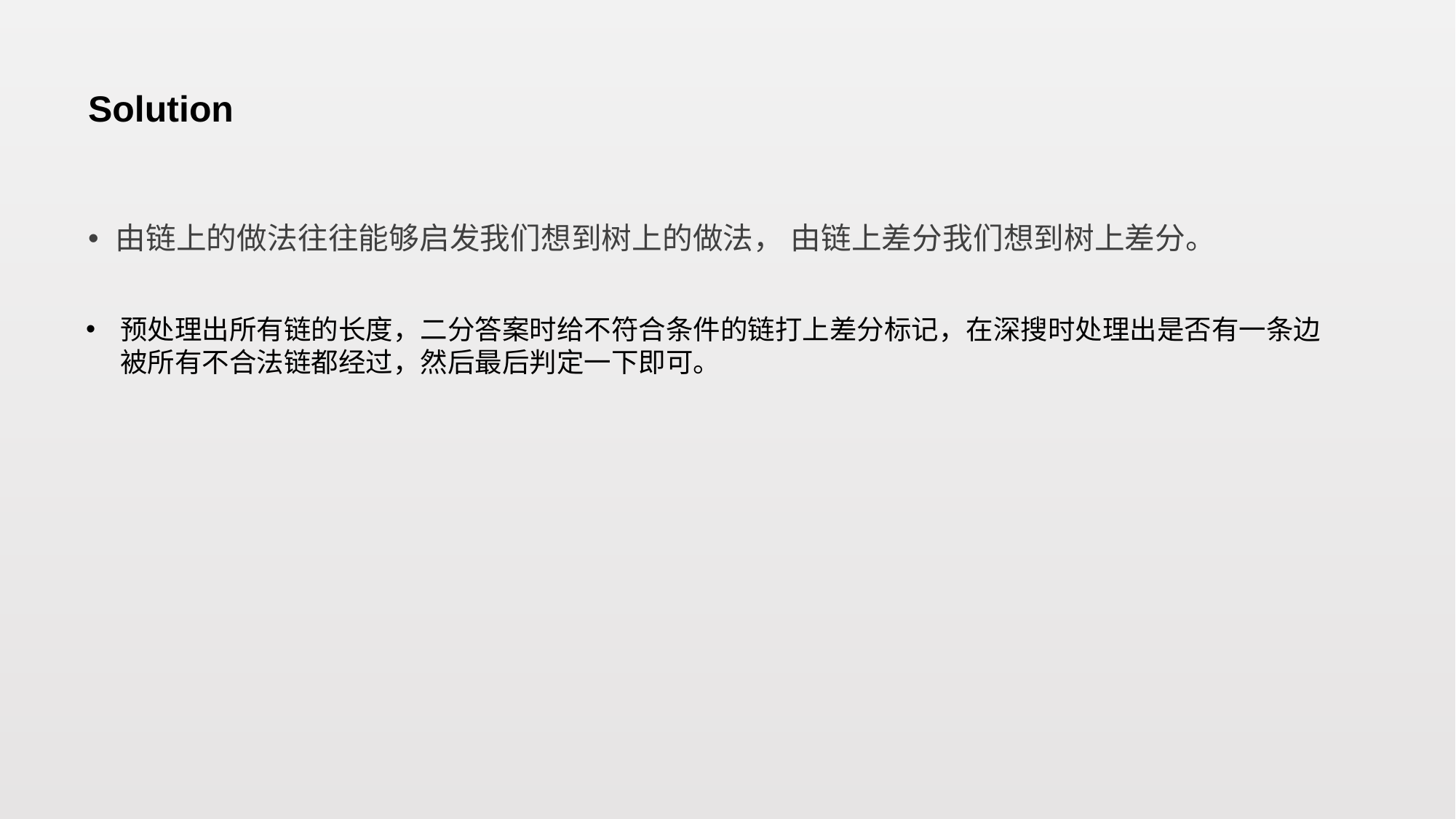

# Solution
由链上的做法往往能够启发我们想到树上的做法， 由链上差分我们想到树上差分。
预处理出所有链的长度，二分答案时给不符合条件的链打上差分标记，在深搜时处理出是否有一条边被所有不合法链都经过，然后最后判定一下即可。